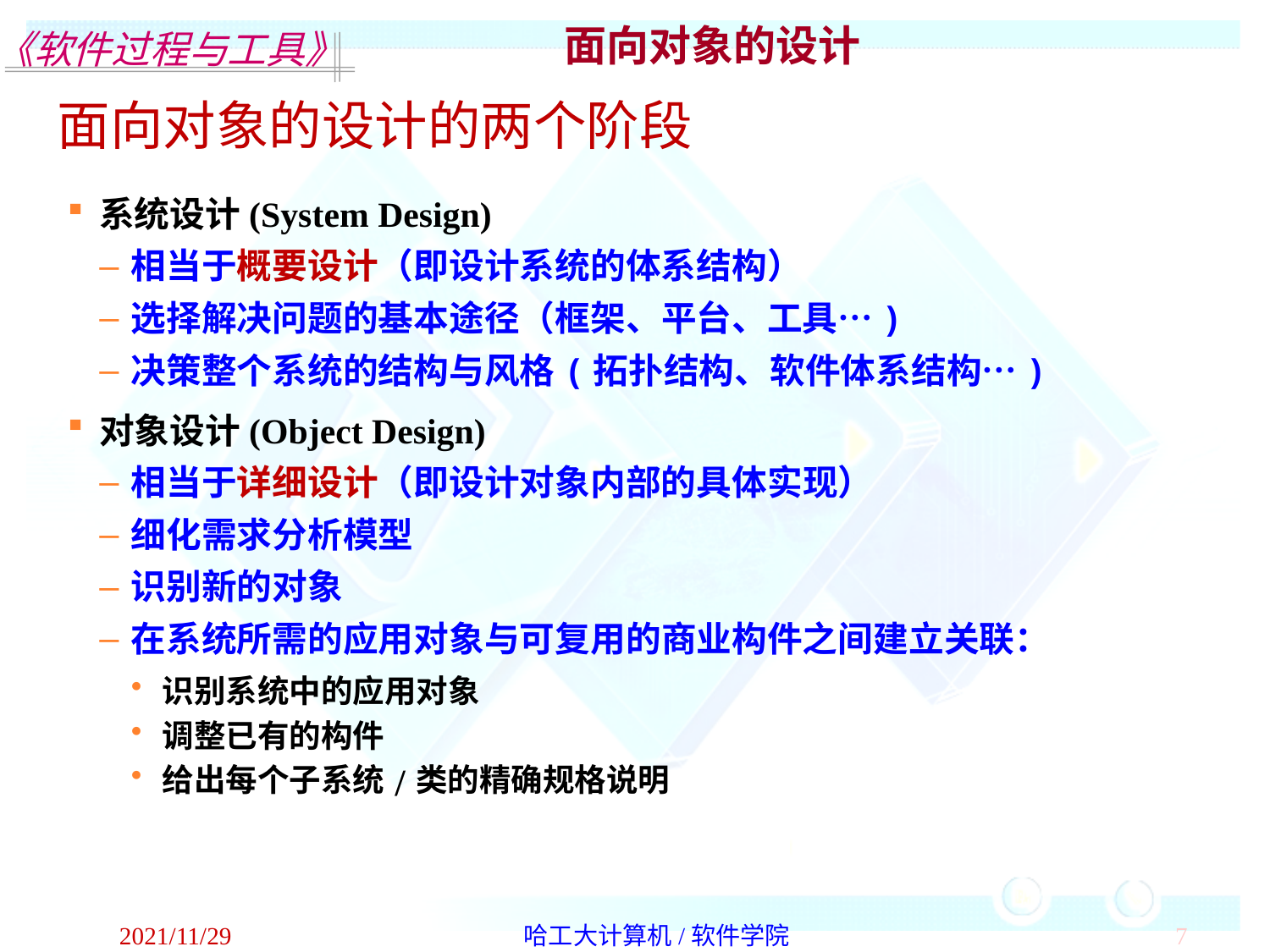

面向对象的设计
面向对象的设计的两个阶段
系统设计(System Design)
相当于概要设计（即设计系统的体系结构）
选择解决问题的基本途径（框架、平台、工具…)
决策整个系统的结构与风格(拓扑结构、软件体系结构…)
对象设计(Object Design)
相当于详细设计（即设计对象内部的具体实现）
细化需求分析模型
识别新的对象
在系统所需的应用对象与可复用的商业构件之间建立关联：
识别系统中的应用对象
调整已有的构件
给出每个子系统/类的精确规格说明